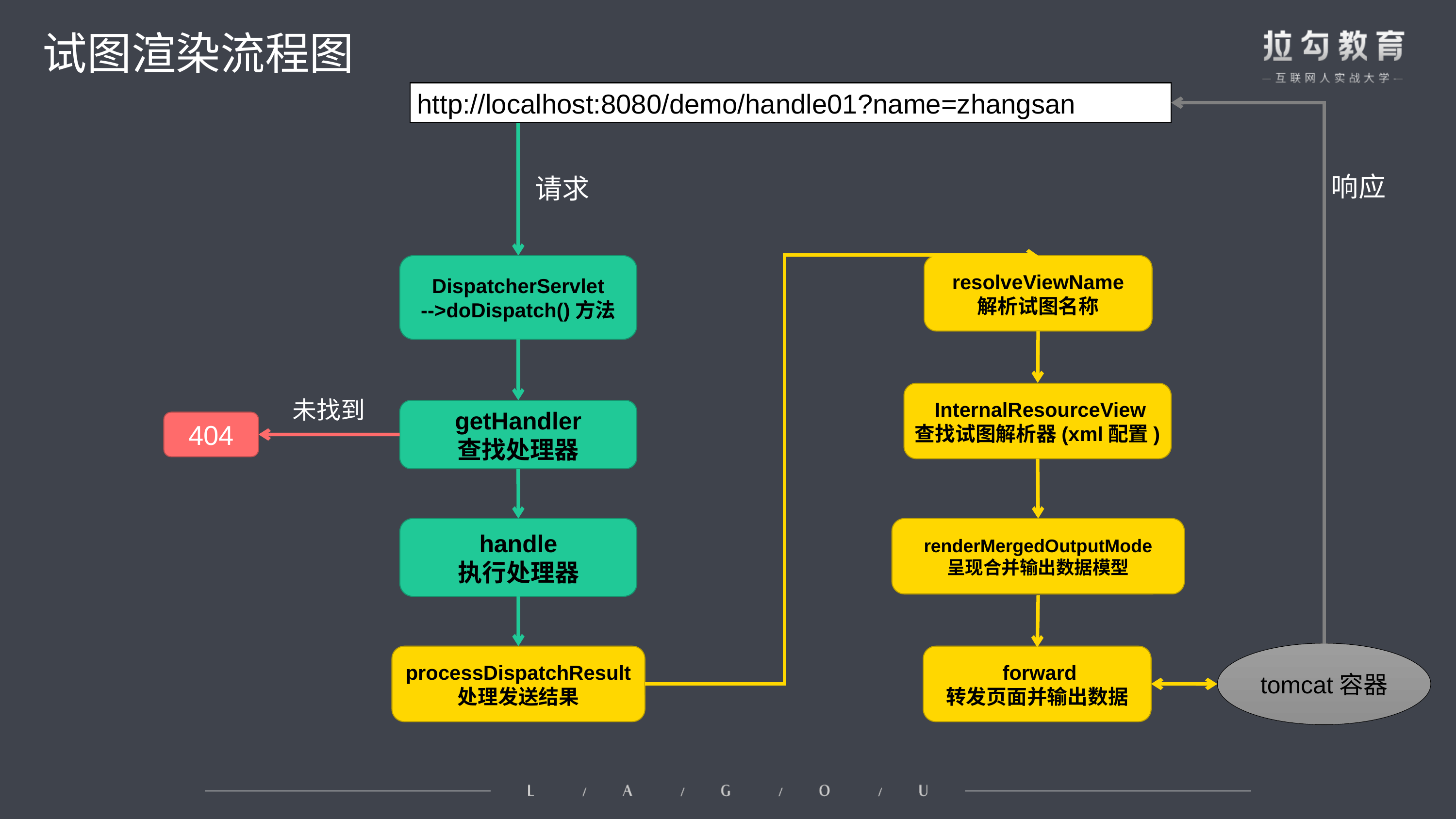

试图渲染流程图
http://localhost:8080/demo/handle01?name=zhangsan
响应
请求
DispatcherServlet
-->doDispatch()方法
resolveViewName
解析试图名称
 InternalResourceView
查找试图解析器(xml配置)
未找到
getHandler
查找处理器
404
handle
执行处理器
renderMergedOutputMode
呈现合并输出数据模型
tomcat容器
processDispatchResult
处理发送结果
 forward
转发页面并输出数据